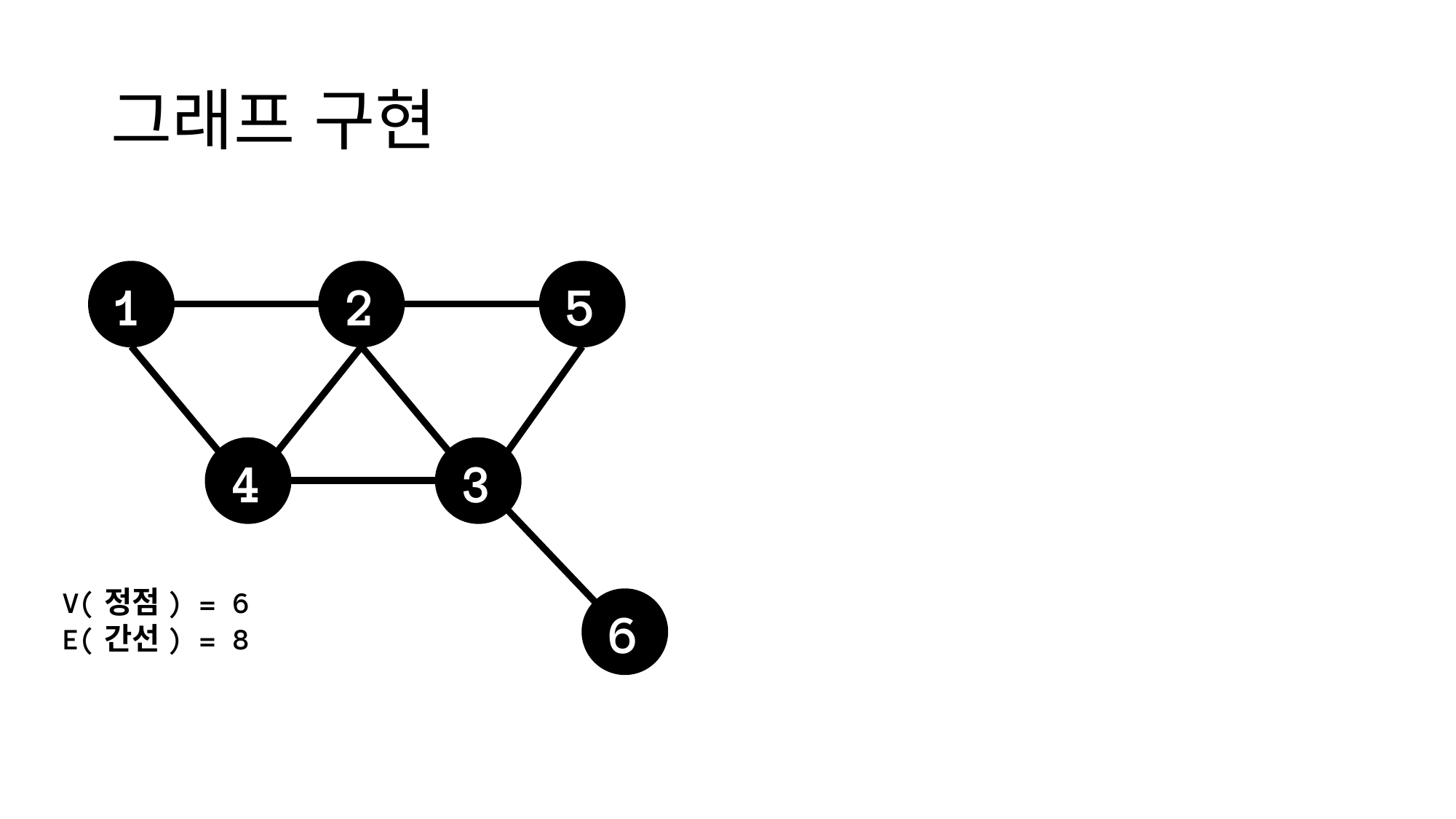

# 그래프 구현
1
2
5
4
3
V(정점) = 6
E(간선) = 8
6